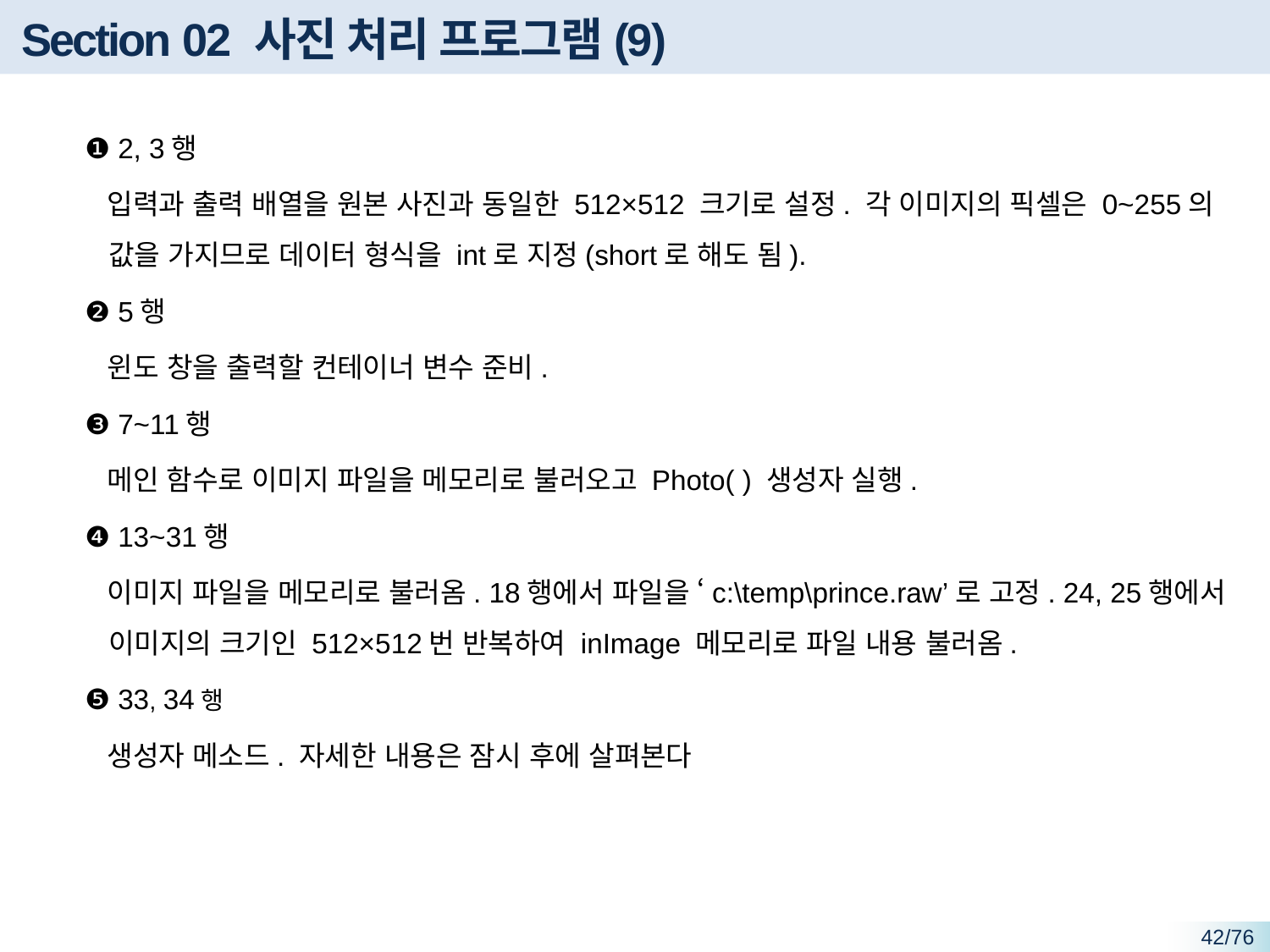

# Section 02 사진 처리 프로그램(9)
❶ 2, 3행
  입력과 출력 배열을 원본 사진과 동일한 512×512 크기로 설정. 각 이미지의 픽셀은 0~255의 값을 가지므로 데이터 형식을 int로 지정(short로 해도 됨).
❷ 5행
  윈도 창을 출력할 컨테이너 변수 준비.
❸ 7~11행
  메인 함수로 이미지 파일을 메모리로 불러오고 Photo( ) 생성자 실행.
❹ 13~31행
  이미지 파일을 메모리로 불러옴. 18행에서 파일을 ‘c:\temp\prince.raw’로 고정. 24, 25행에서 이미지의 크기인 512×512번 반복하여 inImage 메모리로 파일 내용 불러옴.
❺ 33, 34행
  생성자 메소드. 자세한 내용은 잠시 후에 살펴본다